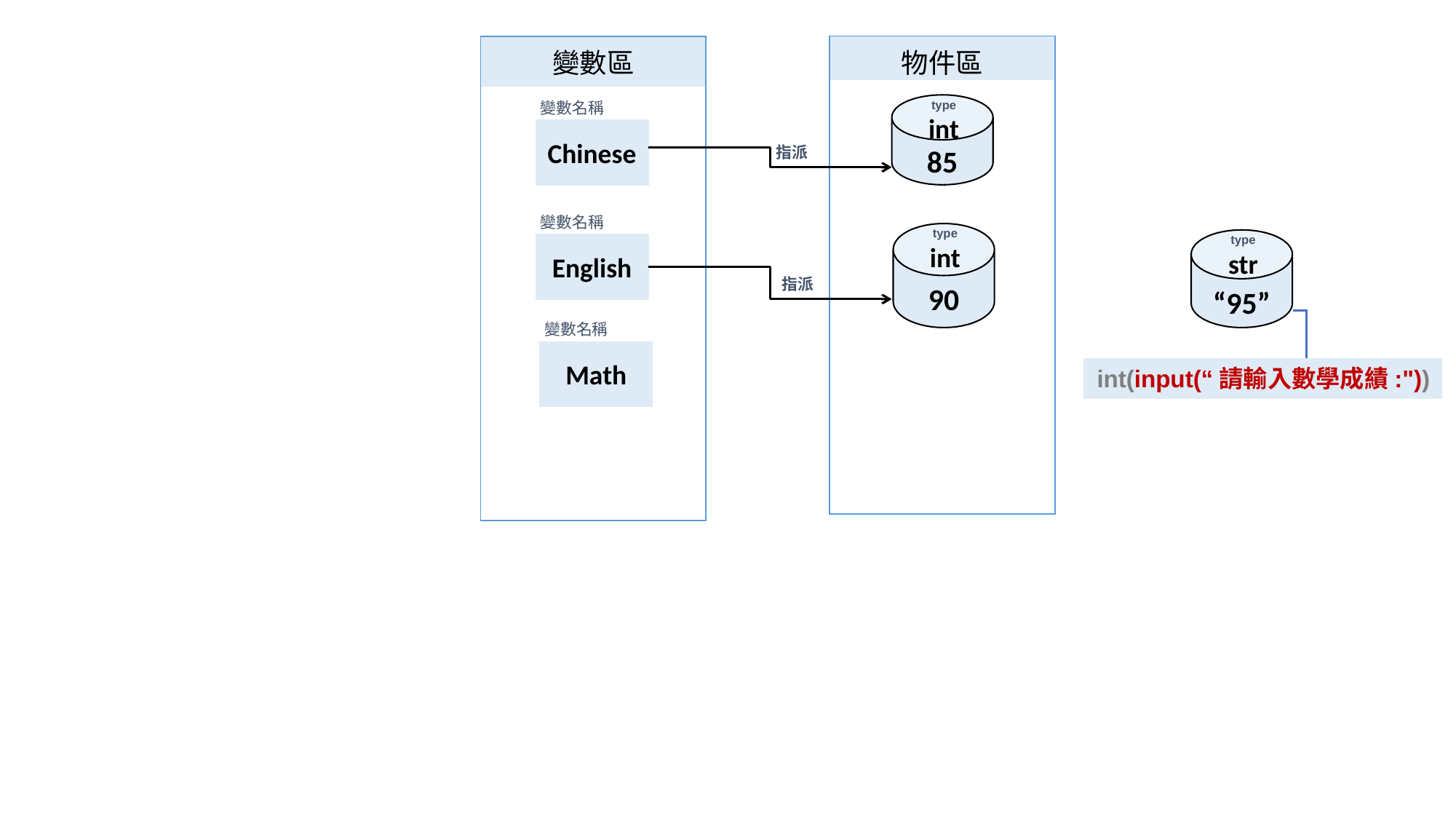

| 物件區 |
| --- |
|  |
| 變數區 |
| --- |
|  |
變數名稱

85
type
int
Chinese
指派
變數名稱

90
type
int

“95”
type
str
English
指派
變數名稱
Math
int(input(“請輸入數學成績:"))
int(input(“請輸入數學成績:"))